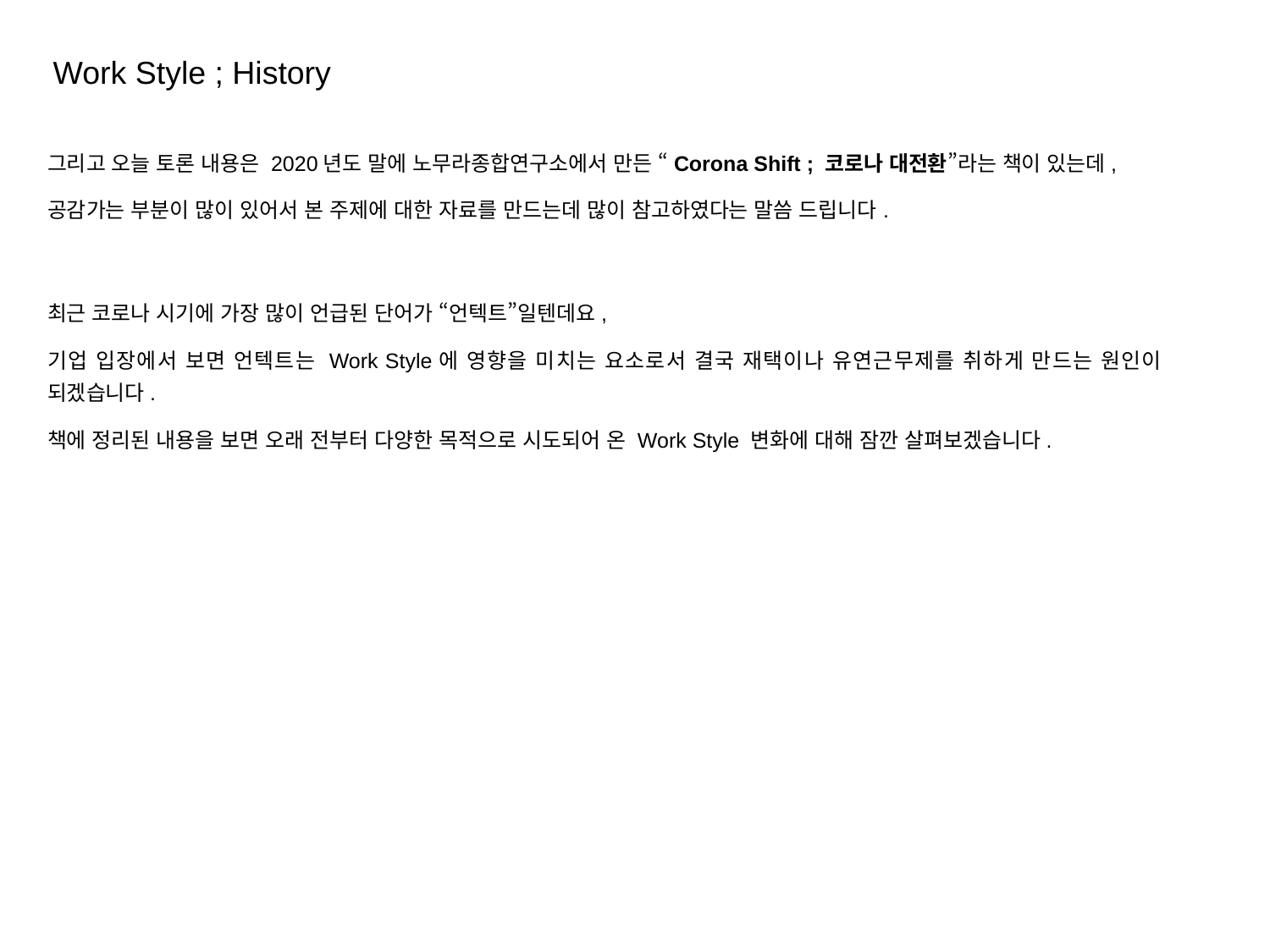

Work Style ; History
그리고 오늘 토론 내용은 2020년도 말에 노무라종합연구소에서 만든 “Corona Shift ; 코로나 대전환”라는 책이 있는데,
공감가는 부분이 많이 있어서 본 주제에 대한 자료를 만드는데 많이 참고하였다는 말씀 드립니다.
최근 코로나 시기에 가장 많이 언급된 단어가 “언텍트”일텐데요,
기업 입장에서 보면 언텍트는 Work Style에 영향을 미치는 요소로서 결국 재택이나 유연근무제를 취하게 만드는 원인이 되겠습니다.
책에 정리된 내용을 보면 오래 전부터 다양한 목적으로 시도되어 온 Work Style 변화에 대해 잠깐 살펴보겠습니다.